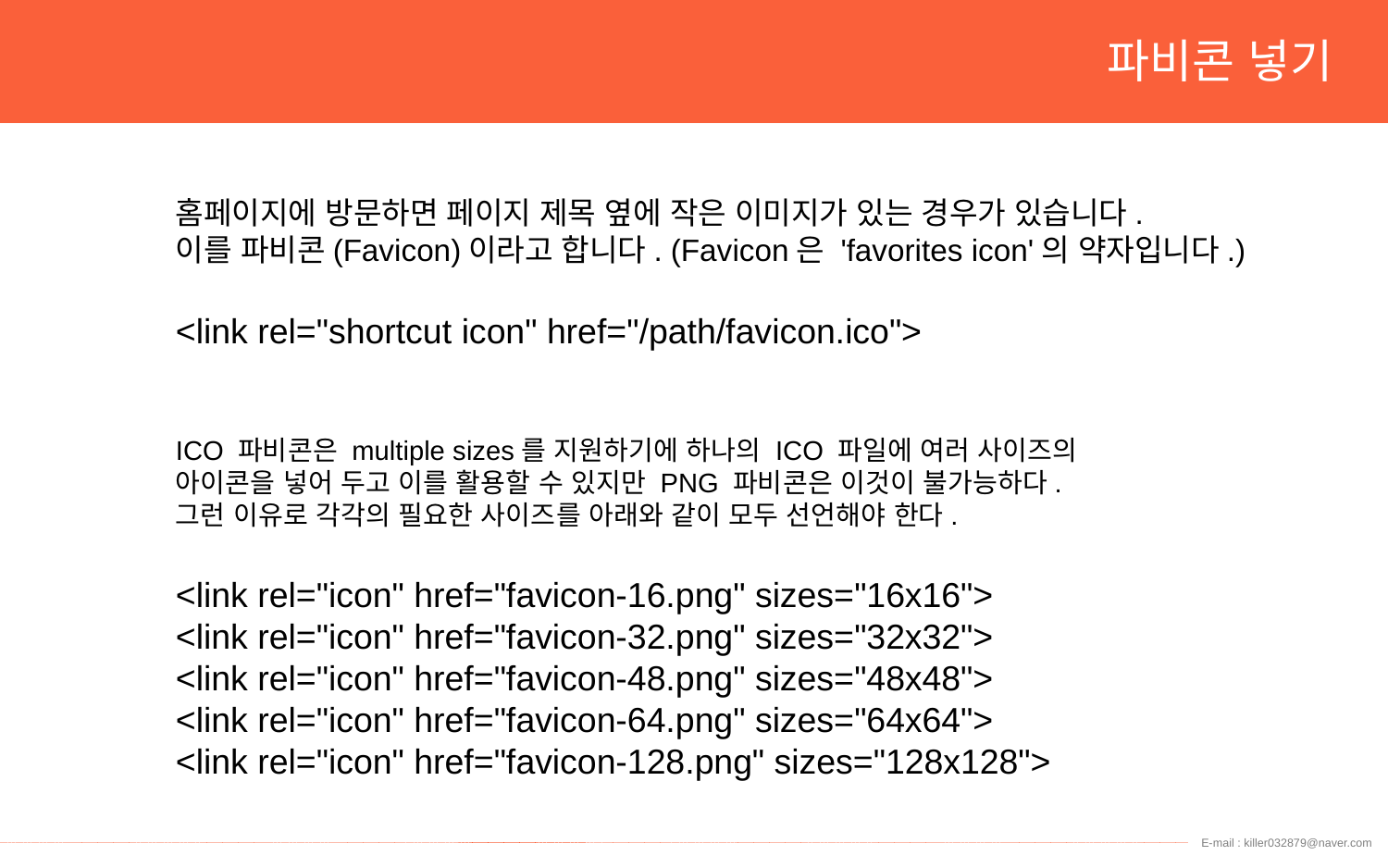

파비콘 넣기
홈페이지에 방문하면 페이지 제목 옆에 작은 이미지가 있는 경우가 있습니다.
이를 파비콘(Favicon)이라고 합니다. (Favicon은 'favorites icon'의 약자입니다.)

<link rel="shortcut icon" href="/path/favicon.ico">

ICO 파비콘은 multiple sizes를 지원하기에 하나의 ICO 파일에 여러 사이즈의
아이콘을 넣어 두고 이를 활용할 수 있지만 PNG 파비콘은 이것이 불가능하다.
그런 이유로 각각의 필요한 사이즈를 아래와 같이 모두 선언해야 한다.
<link rel="icon" href="favicon-16.png" sizes="16x16">
<link rel="icon" href="favicon-32.png" sizes="32x32">
<link rel="icon" href="favicon-48.png" sizes="48x48">
<link rel="icon" href="favicon-64.png" sizes="64x64">
<link rel="icon" href="favicon-128.png" sizes="128x128">